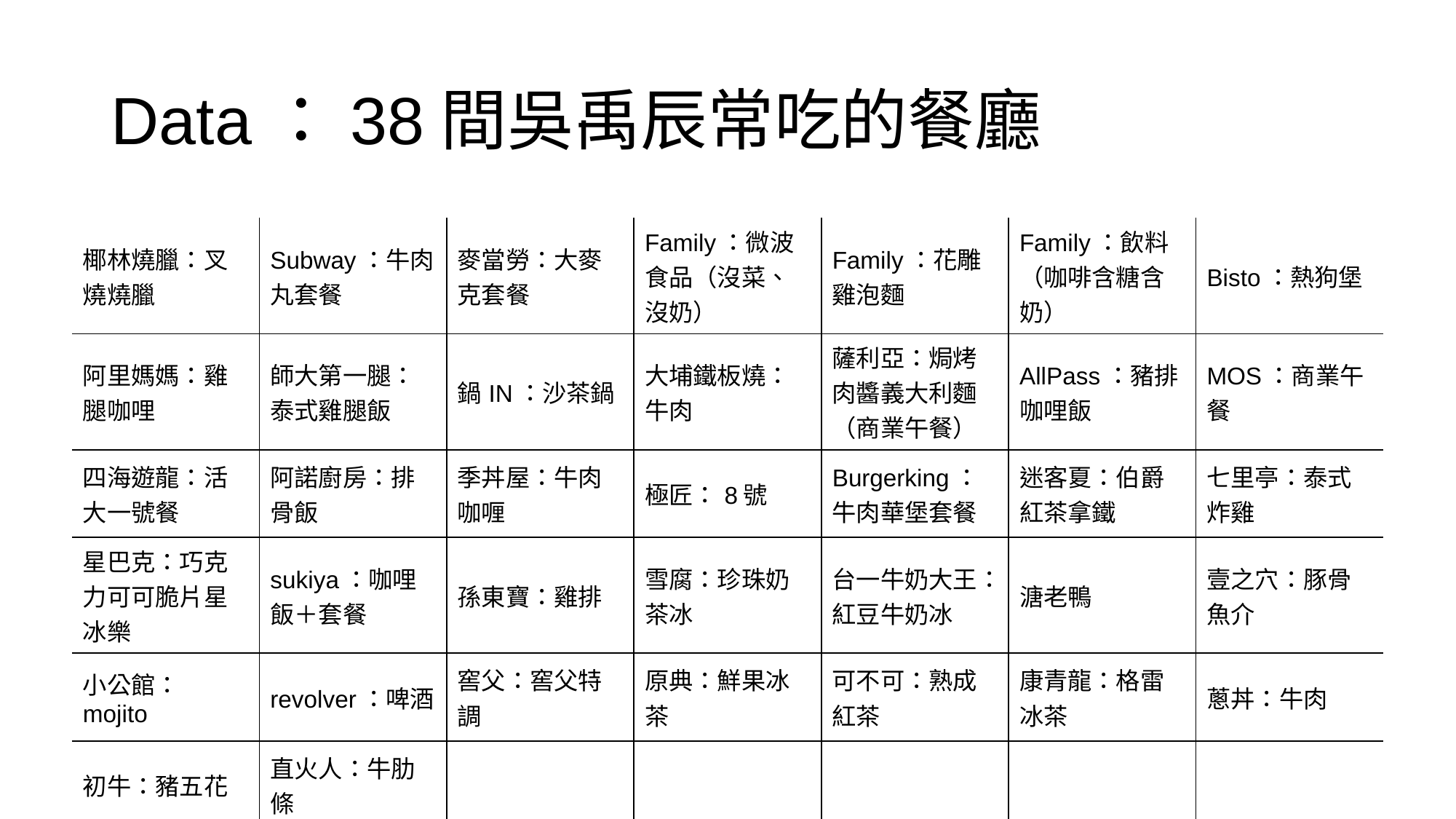

# Data：38間吳禹辰常吃的餐廳
| 椰林燒臘：叉燒燒臘 | Subway：牛肉丸套餐 | 麥當勞：大麥克套餐 | Family：微波食品（沒菜、沒奶） | Family：花雕雞泡麵 | Family：飲料（咖啡含糖含奶） | Bisto：熱狗堡 |
| --- | --- | --- | --- | --- | --- | --- |
| 阿里媽媽：雞腿咖哩 | 師大第一腿：泰式雞腿飯 | 鍋IN：沙茶鍋 | 大埔鐵板燒：牛肉 | 薩利亞：焗烤肉醬義大利麵（商業午餐） | AllPass：豬排咖哩飯 | MOS：商業午餐 |
| 四海遊龍：活大一號餐 | 阿諾廚房：排骨飯 | 季丼屋：牛肉咖喱 | 極匠：8號 | Burgerking：牛肉華堡套餐 | 迷客夏：伯爵紅茶拿鐵 | 七里亭：泰式炸雞 |
| 星巴克：巧克力可可脆片星冰樂 | sukiya：咖哩飯＋套餐 | 孫東寶：雞排 | 雪腐：珍珠奶茶冰 | 台一牛奶大王：紅豆牛奶冰 | 溏老鴨 | 壹之穴：豚骨魚介 |
| 小公館：mojito | revolver：啤酒 | 窖父：窖父特調 | 原典：鮮果冰茶 | 可不可：熟成紅茶 | 康青龍：格雷冰茶 | 蔥丼：牛肉 |
| 初牛：豬五花 | 直火人：牛肋條 |  |  |  |  |  |